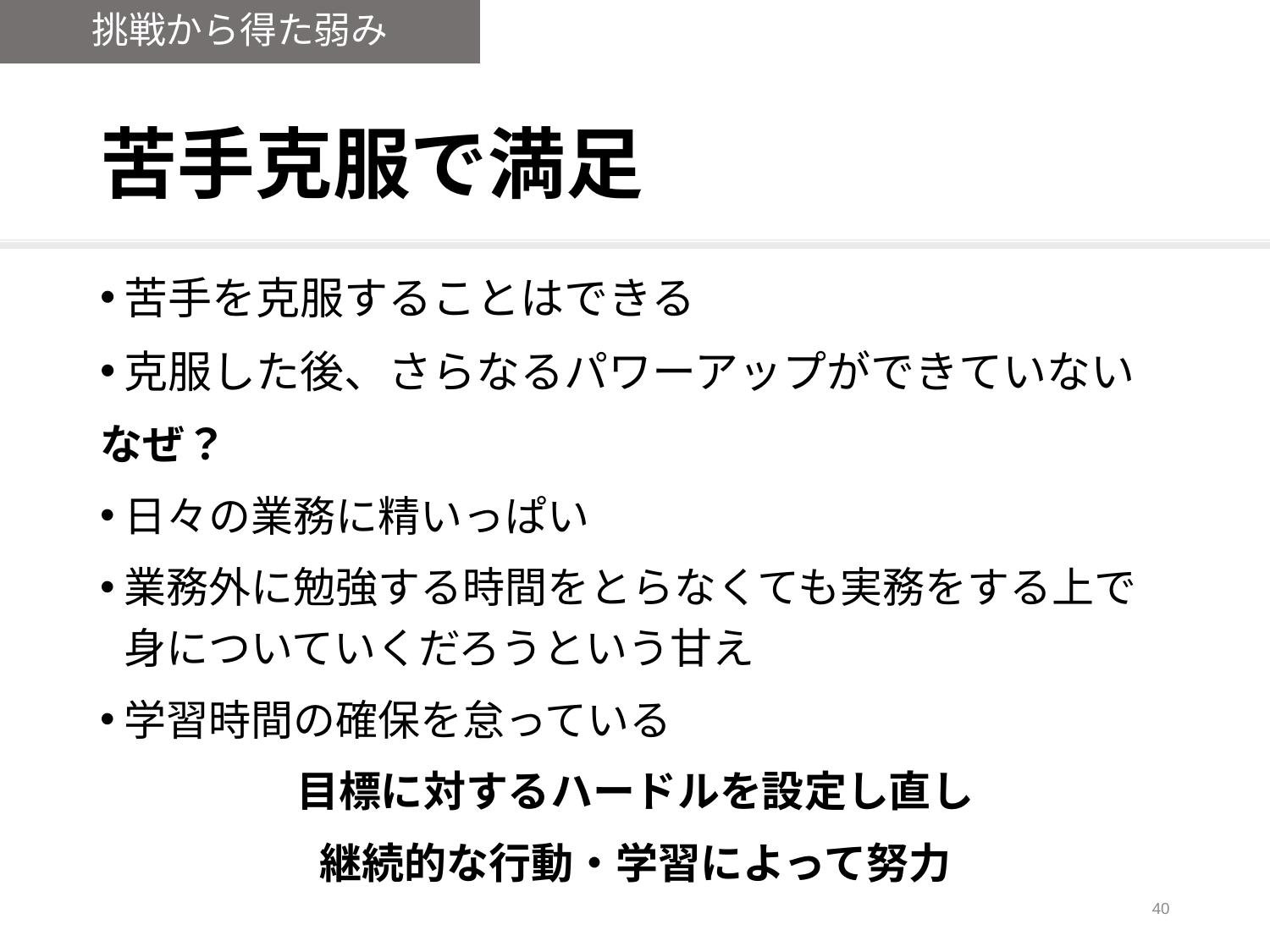

挑戦から得た弱み
# 苦手克服で満足
苦手を克服することはできる
克服した後、さらなるパワーアップができていない
なぜ？
日々の業務に精いっぱい
業務外に勉強する時間をとらなくても実務をする上で身についていくだろうという甘え
学習時間の確保を怠っている
目標に対するハードルを設定し直し
継続的な行動・学習によって努力

40